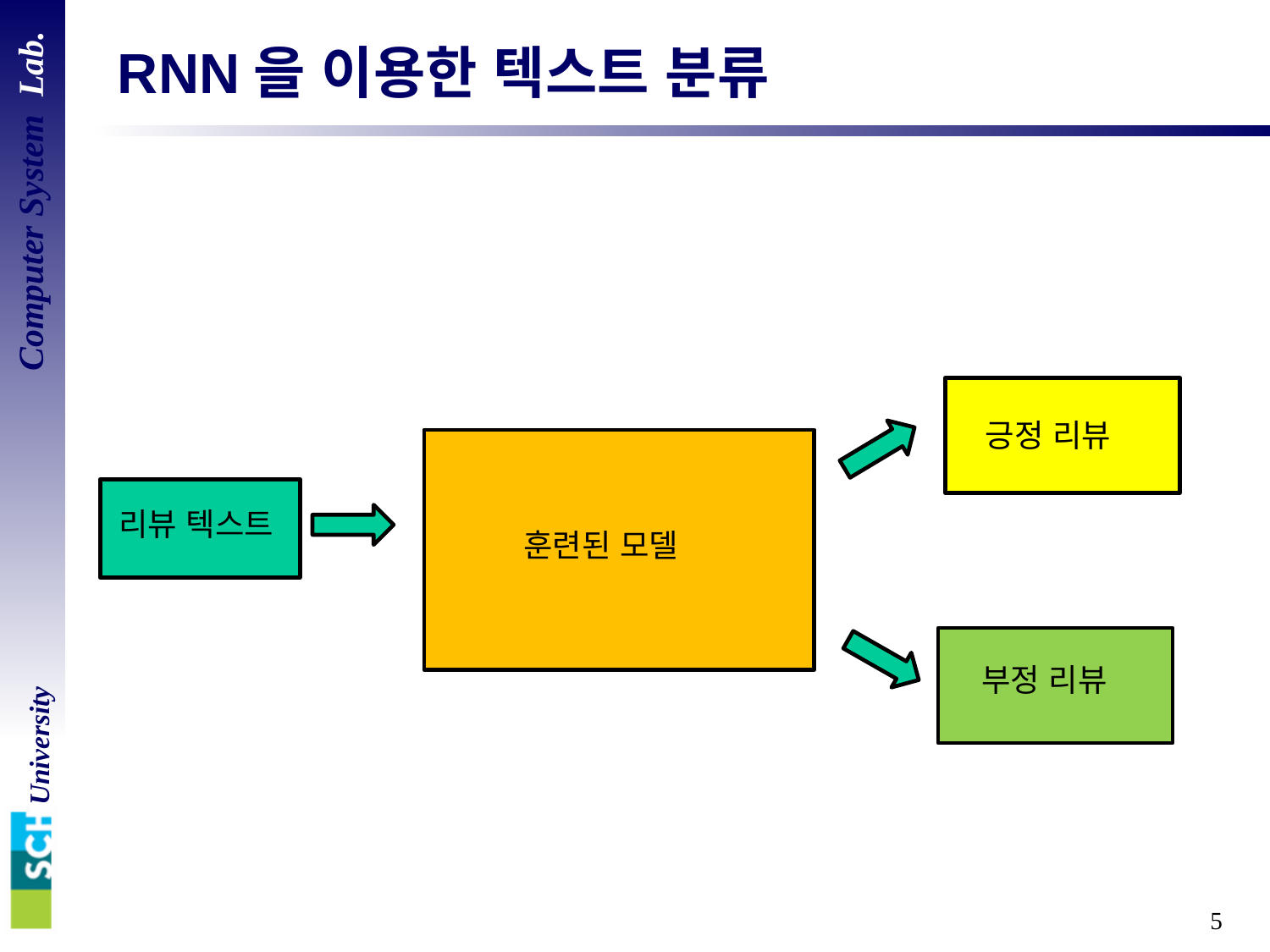

# RNN을 이용한 텍스트 분류

긍정 리뷰

리뷰 텍스트

훈련된 모델

부정 리뷰